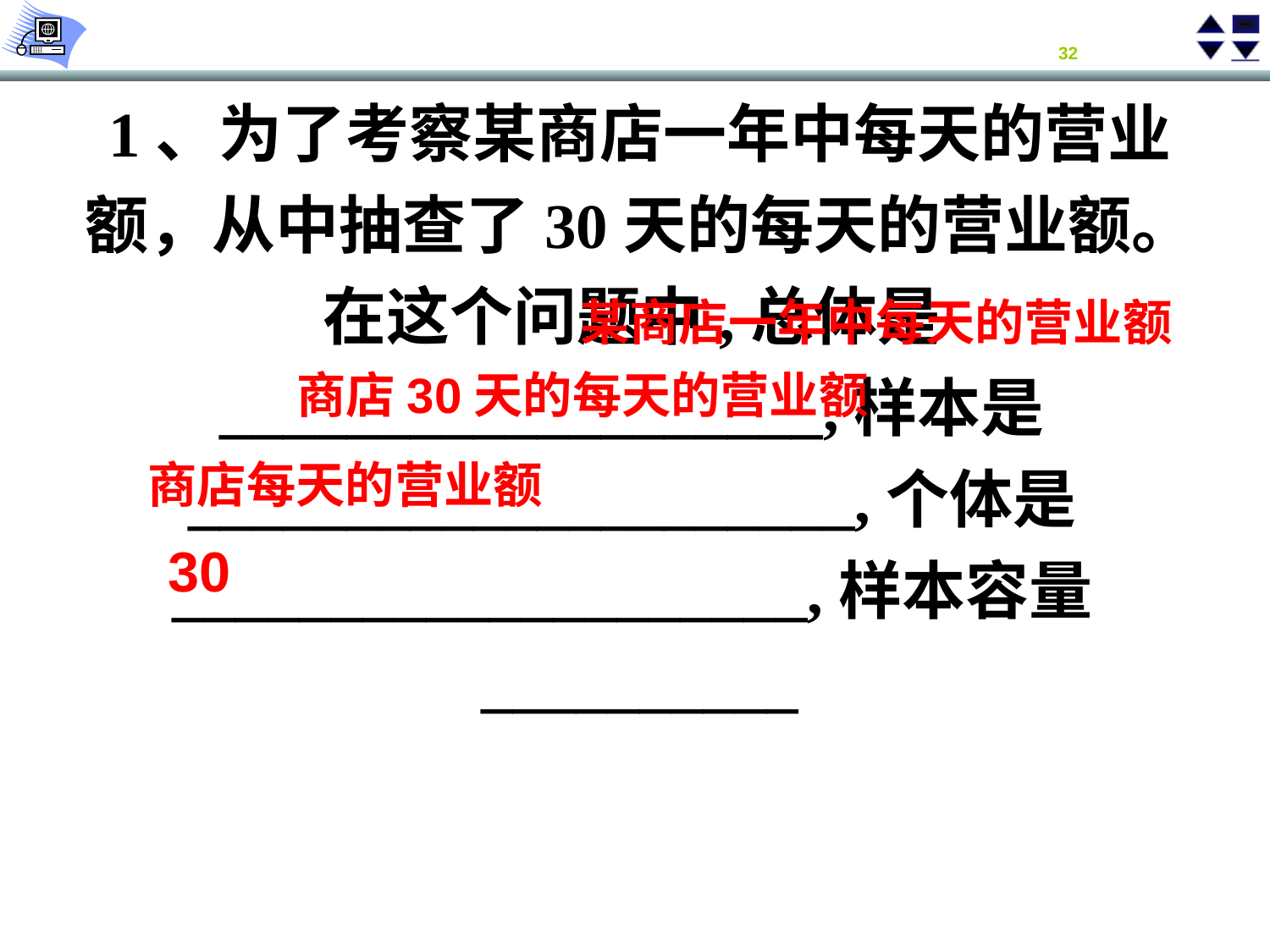

1、为了考察某商店一年中每天的营业额，从中抽查了30天的每天的营业额。在这个问题中,总体是___________________,样本是_____________________,个体是____________________,样本容量__________

某商店一年中每天的营业额
商店30天的每天的营业额
商店每天的营业额
30